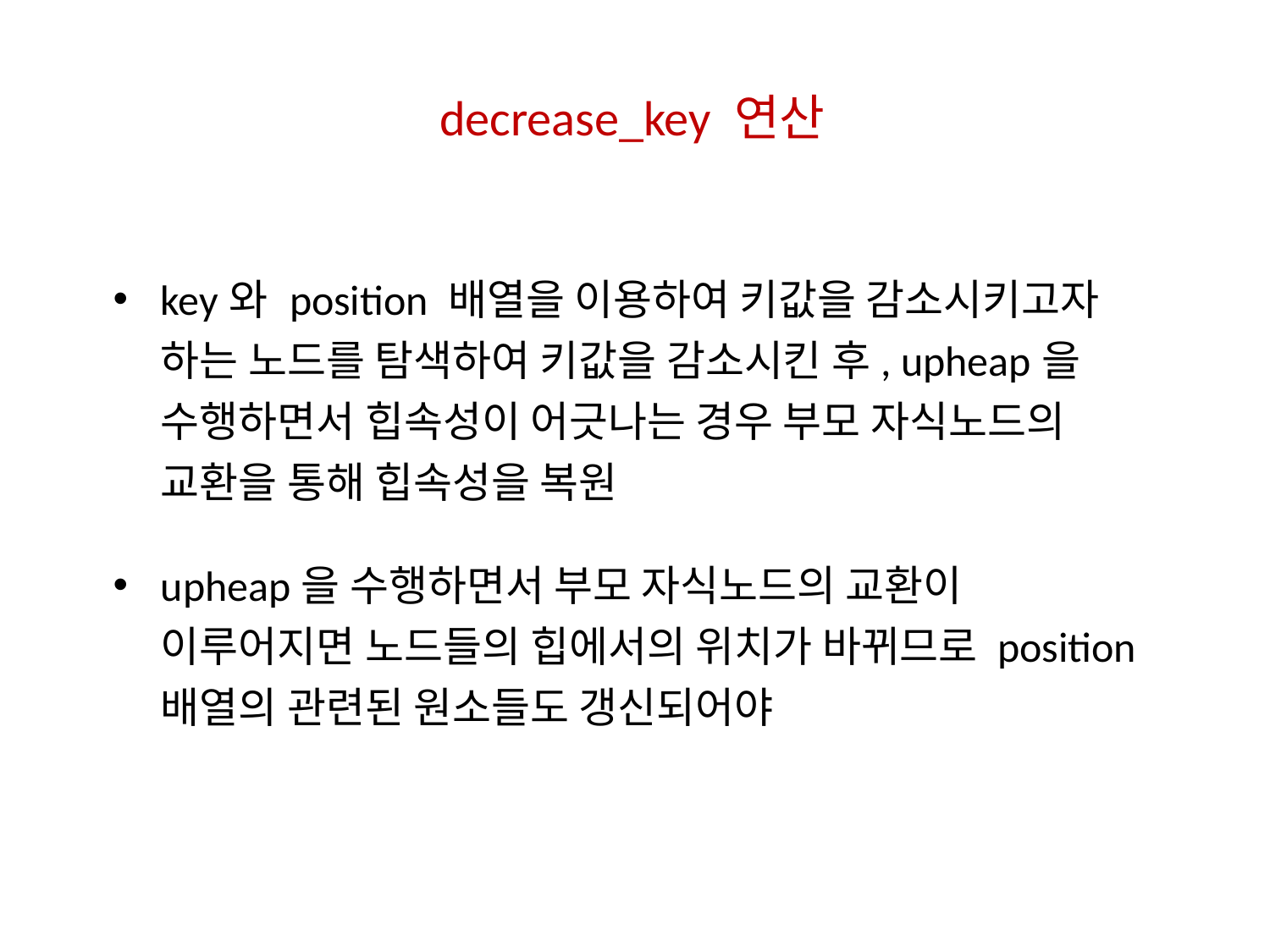

decrease_key 연산
key와 position 배열을 이용하여 키값을 감소시키고자 하는 노드를 탐색하여 키값을 감소시킨 후, upheap을 수행하면서 힙속성이 어긋나는 경우 부모 자식노드의 교환을 통해 힙속성을 복원
upheap을 수행하면서 부모 자식노드의 교환이 이루어지면 노드들의 힙에서의 위치가 바뀌므로 position 배열의 관련된 원소들도 갱신되어야